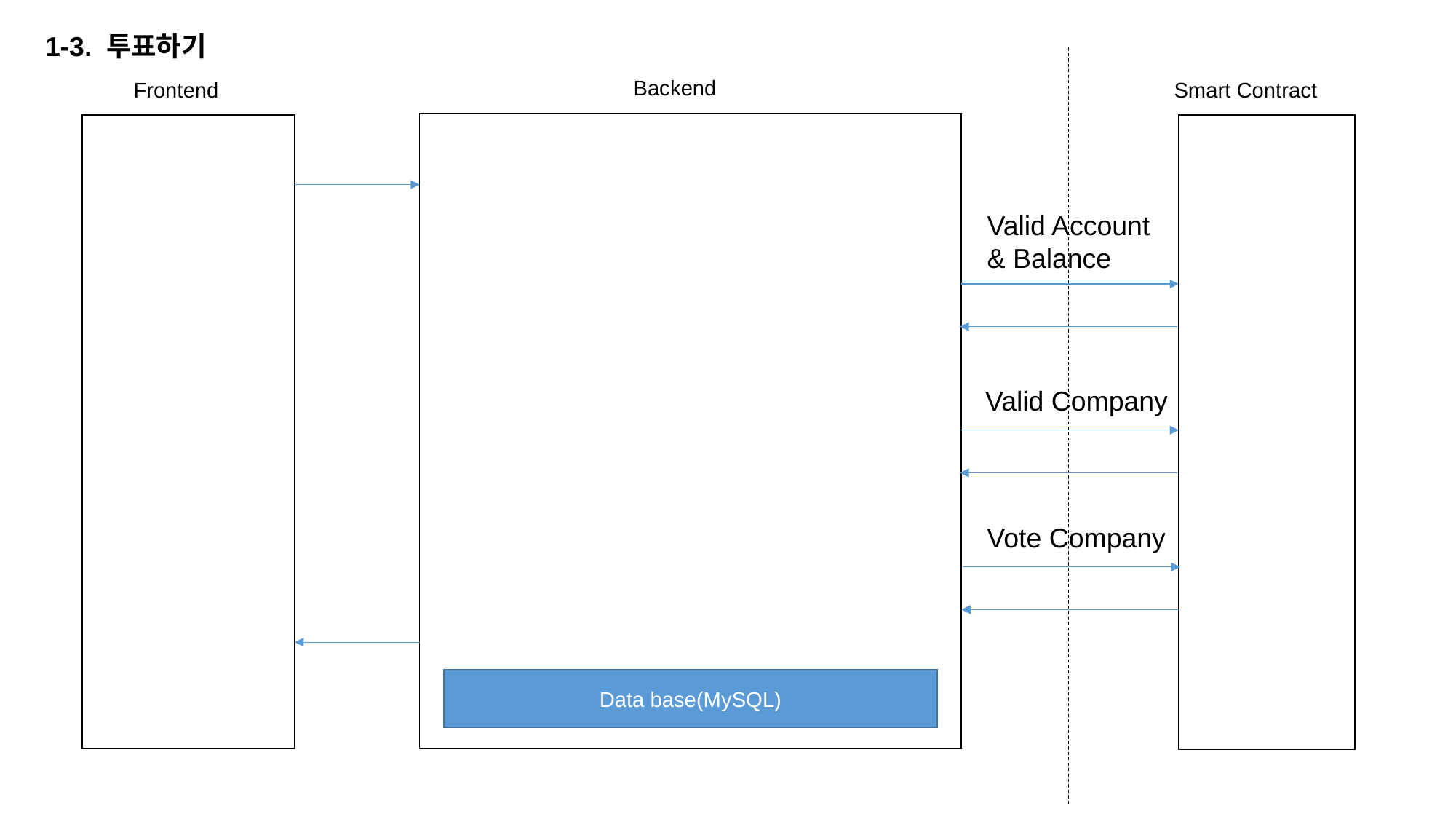

1-3. 투표하기
Backend
Frontend
Smart Contract

Valid Account
& Balance
Valid Company
Vote Company
Data base(MySQL)